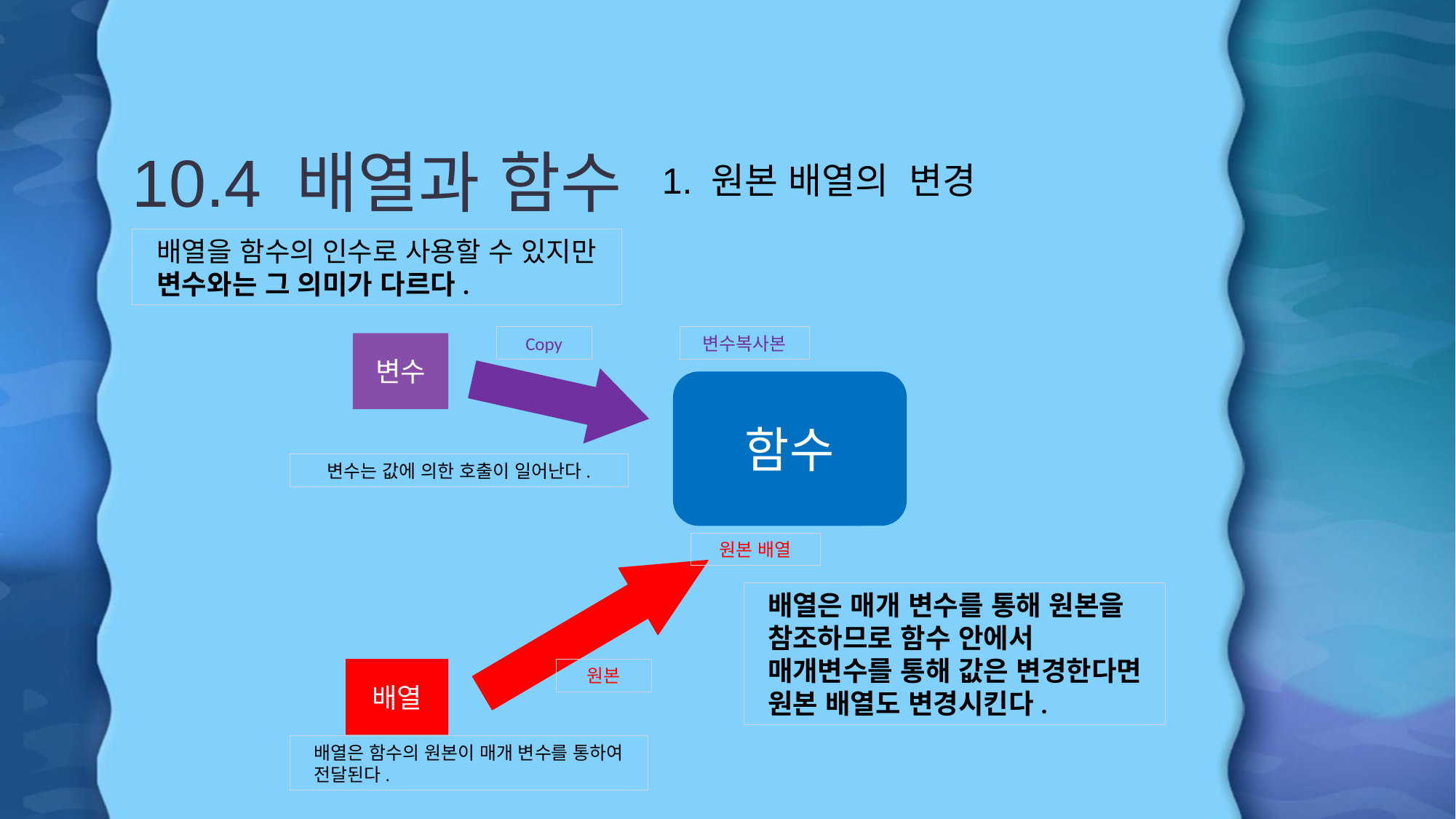

# 10.4 배열과 함수
1. 원본 배열의  변경
배열을 함수의 인수로 사용할 수 있지만 변수와는 그 의미가 다르다.

Copy
변수복사본
변수
함수
변수는 값에 의한 호출이 일어난다.

원본 배열
배열은 매개 변수를 통해 원본을 참조하므로 함수 안에서 매개변수를 통해 값은 변경한다면 원본 배열도 변경시킨다.
배열
원본
배열은 함수의 원본이 매개 변수를 통하여 전달된다.